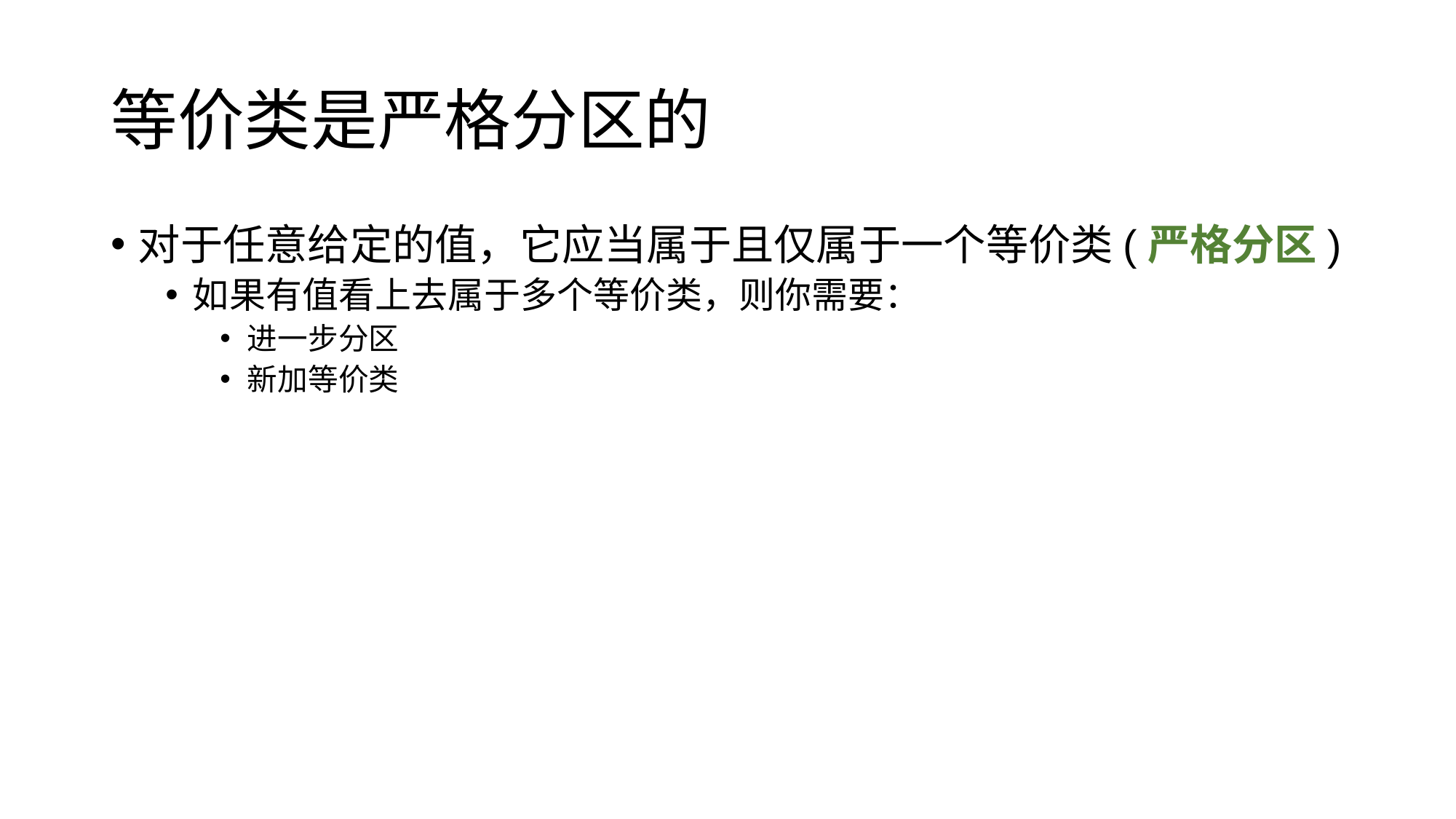

# 等价类是严格分区的
对于任意给定的值，它应当属于且仅属于一个等价类(严格分区)
如果有值看上去属于多个等价类，则你需要：
进一步分区
新加等价类